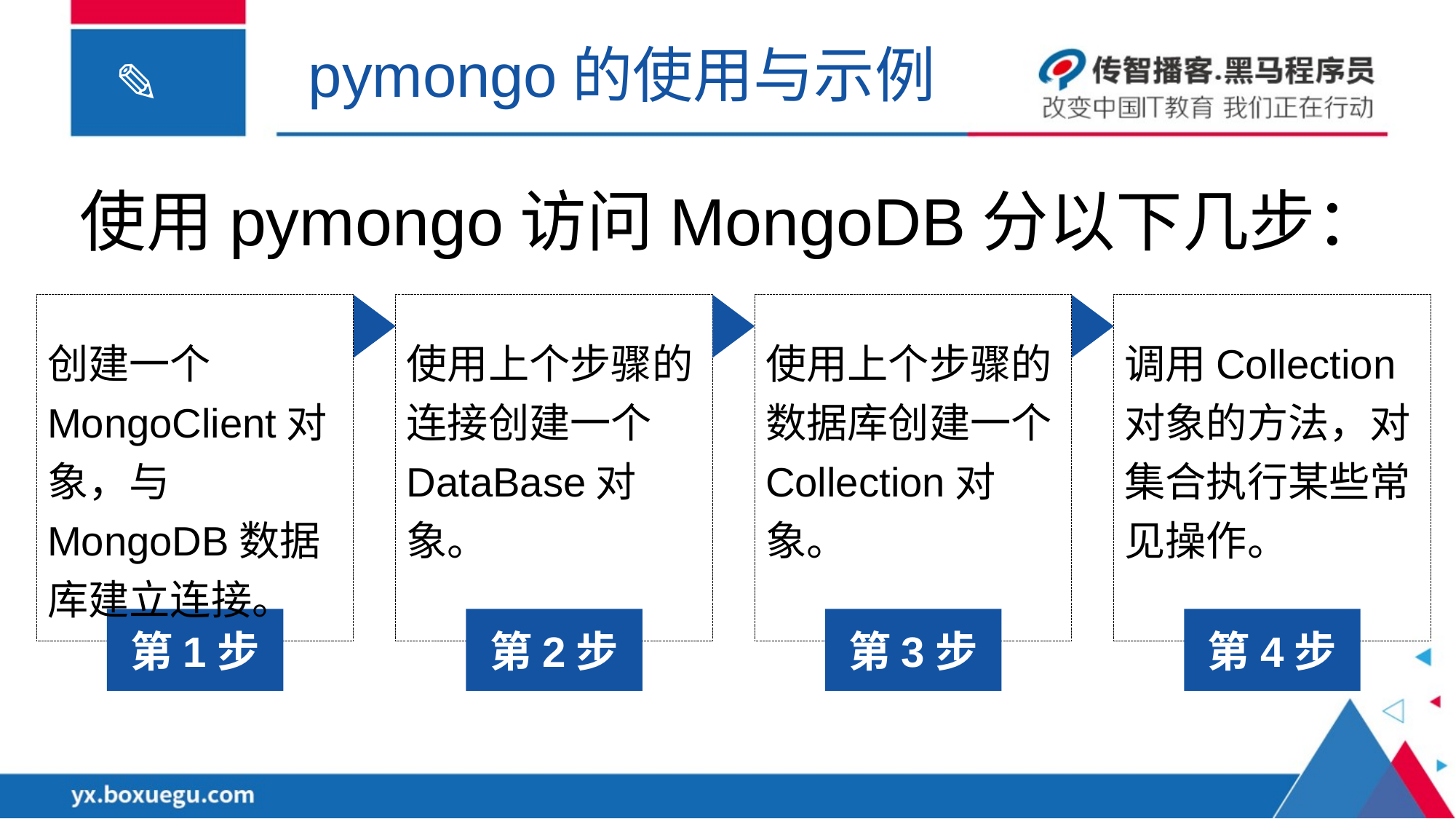

pymongo的使用与示例
使用pymongo访问MongoDB分以下几步：

创建一个MongoClient对象，与MongoDB数据库建立连接。
使用上个步骤的连接创建一个DataBase对象。
使用上个步骤的数据库创建一个Collection对象。
调用Collection对象的方法，对集合执行某些常见操作。
第1步
第2步
第3步
第4步